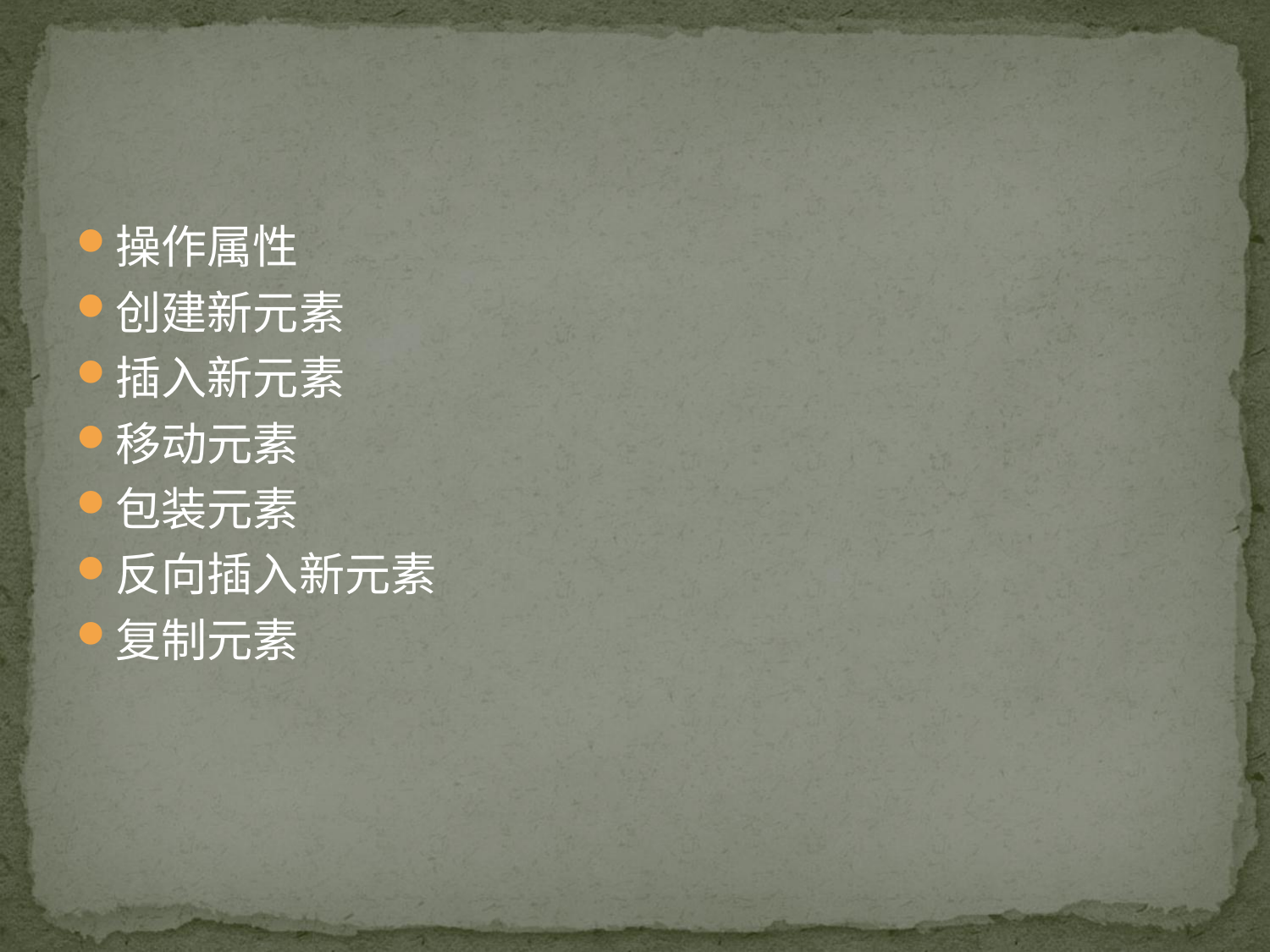

#
操作属性
创建新元素
插入新元素
移动元素
包装元素
反向插入新元素
复制元素